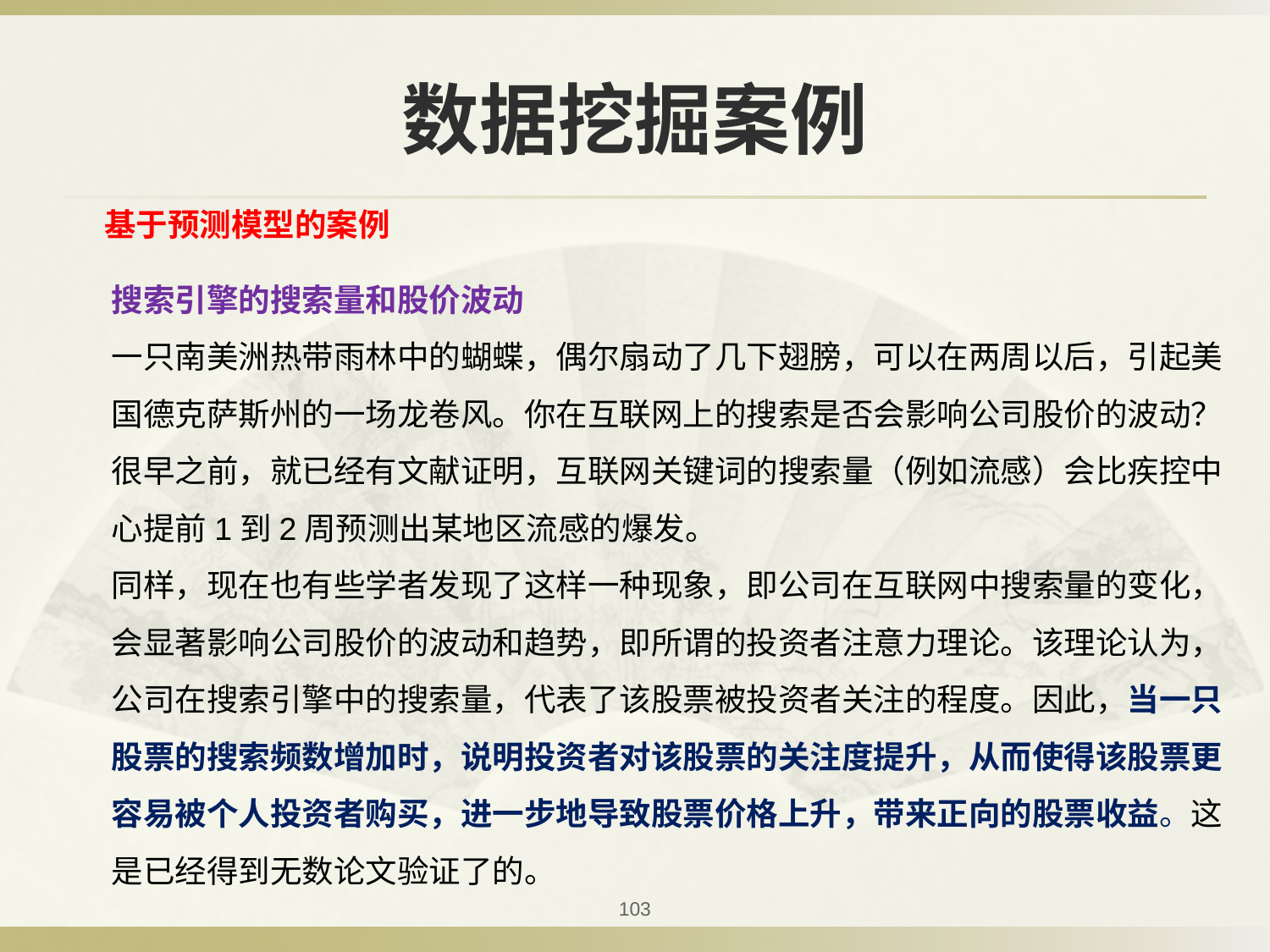

# 数据挖掘案例
基于预测模型的案例
搜索引擎的搜索量和股价波动
一只南美洲热带雨林中的蝴蝶，偶尔扇动了几下翅膀，可以在两周以后，引起美国德克萨斯州的一场龙卷风。你在互联网上的搜索是否会影响公司股价的波动？
很早之前，就已经有文献证明，互联网关键词的搜索量（例如流感）会比疾控中心提前1到2周预测出某地区流感的爆发。
同样，现在也有些学者发现了这样一种现象，即公司在互联网中搜索量的变化，会显著影响公司股价的波动和趋势，即所谓的投资者注意力理论。该理论认为，公司在搜索引擎中的搜索量，代表了该股票被投资者关注的程度。因此，当一只股票的搜索频数增加时，说明投资者对该股票的关注度提升，从而使得该股票更容易被个人投资者购买，进一步地导致股票价格上升，带来正向的股票收益。这是已经得到无数论文验证了的。
103